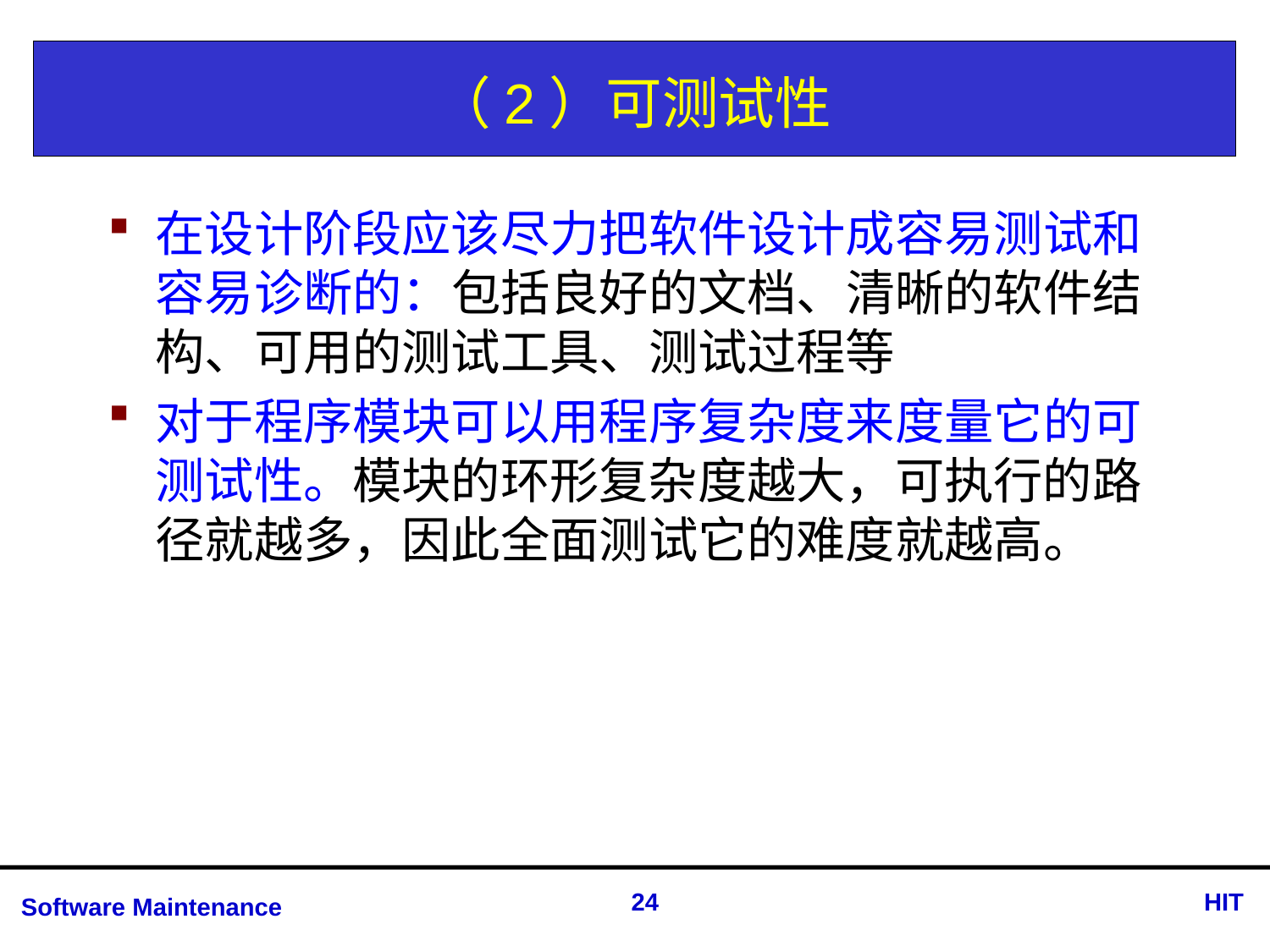

# （2）可测试性
在设计阶段应该尽力把软件设计成容易测试和容易诊断的：包括良好的文档、清晰的软件结构、可用的测试工具、测试过程等
对于程序模块可以用程序复杂度来度量它的可测试性。模块的环形复杂度越大，可执行的路径就越多，因此全面测试它的难度就越高。